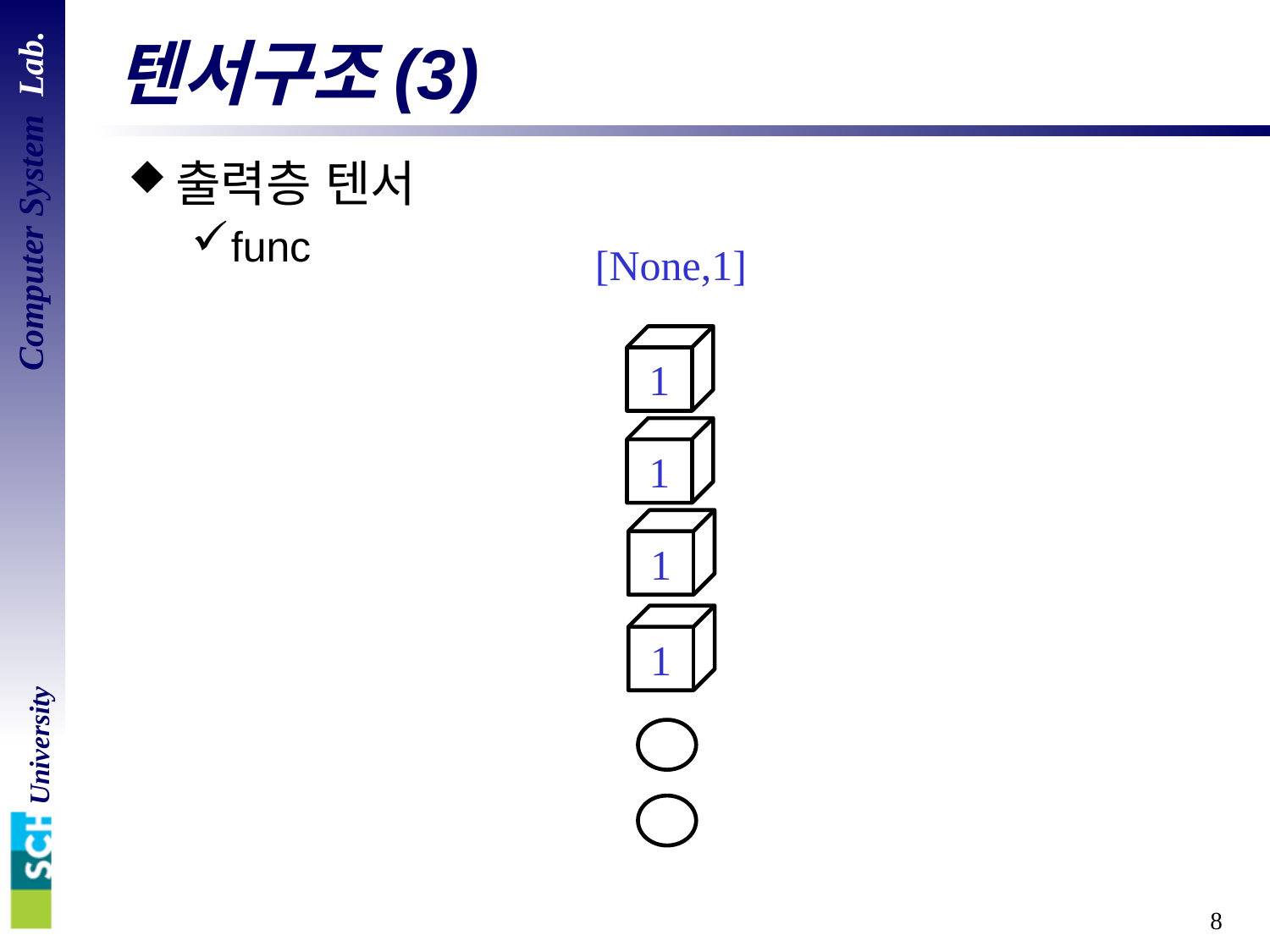

# 텐서구조(3)

출력층 텐서
func
[None,1]
1
1
1
1